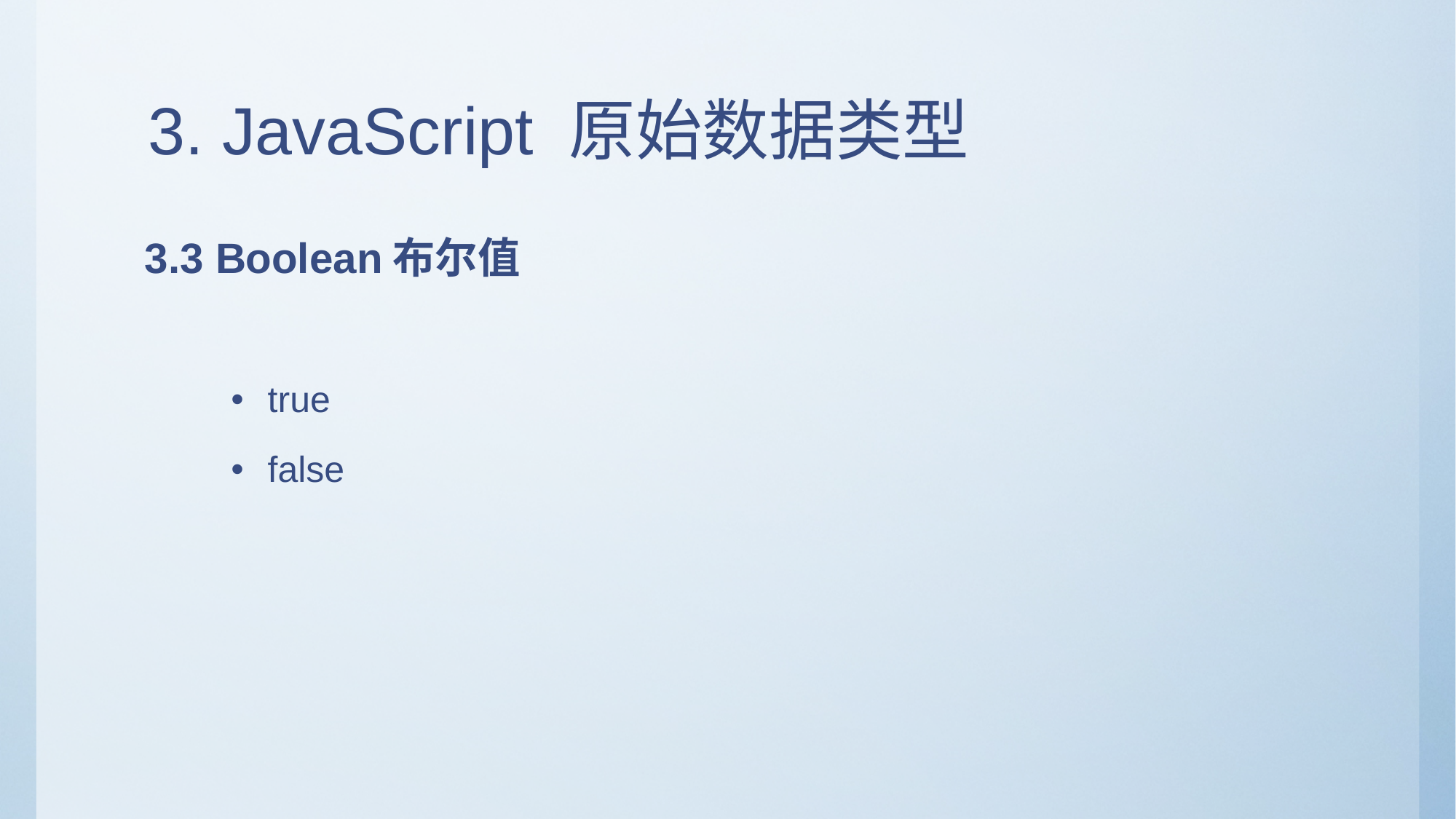

# 3. JavaScript 原始数据类型
3.3 Boolean布尔值
true
false